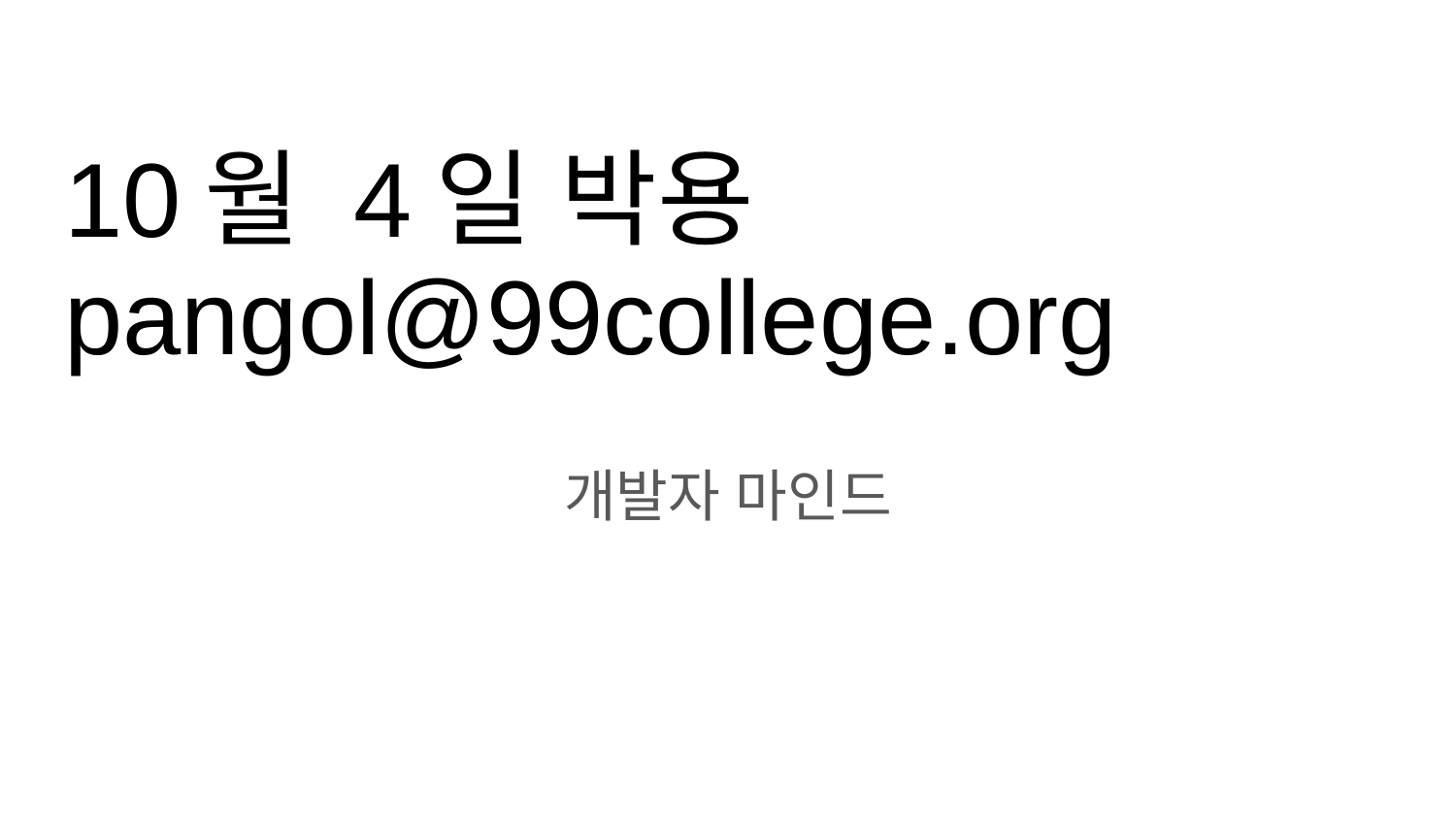

# 10월 4일 박용 pangol@99college.org
개발자 마인드